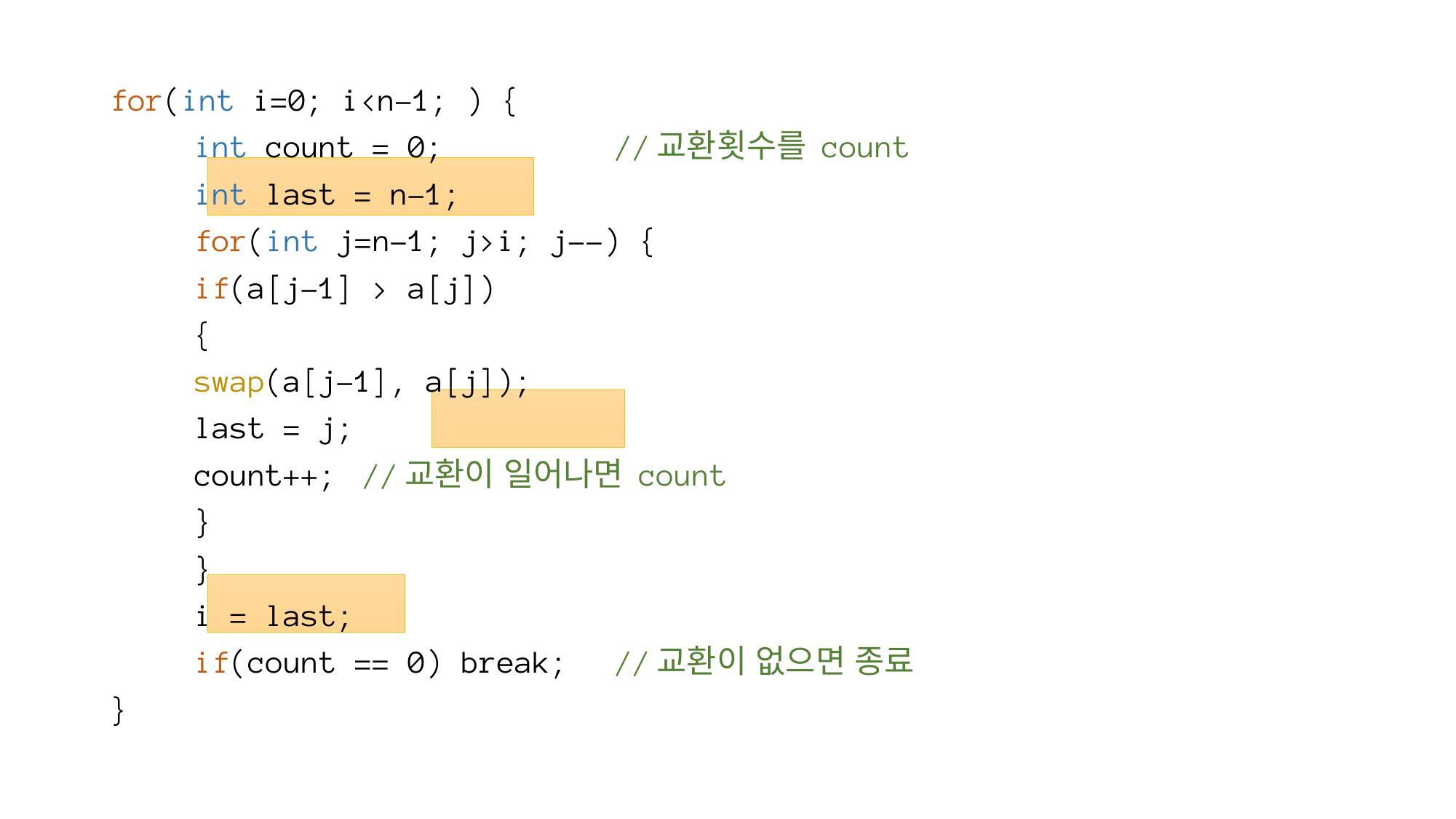

for(int i=0; i<n-1; ) {
	int count = 0; 				//교환횟수를 count
	int last = n-1;
 	for(int j=n-1; j>i; j--) {
		if(a[j-1] > a[j])
		{
			swap(a[j-1], a[j]);
			last = j;
			count++;			//교환이 일어나면 count
		}
	}
	i = last;
	if(count == 0) break;			//교환이 없으면 종료
}